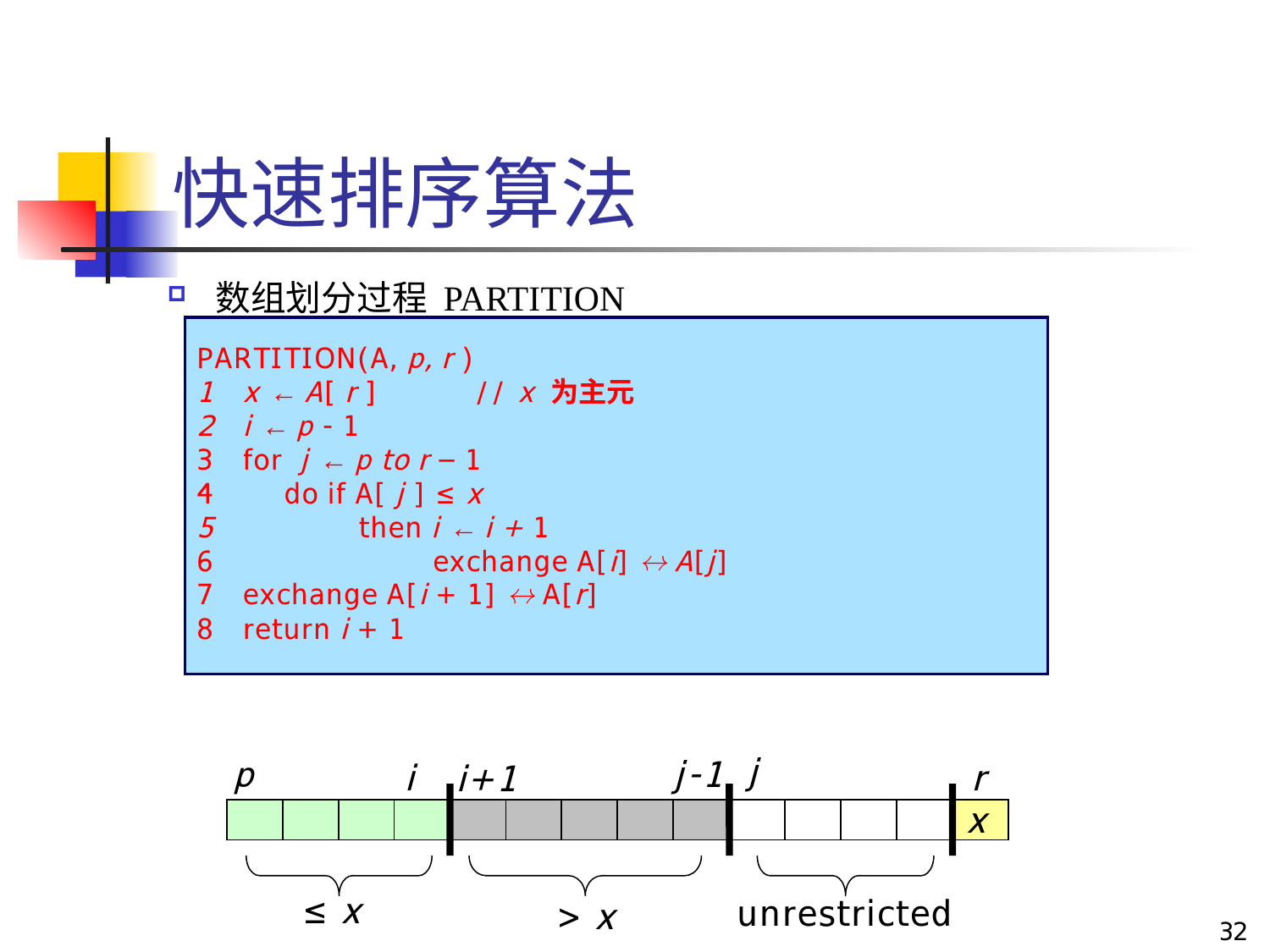

快速排序算法
数组划分过程 PARTITION

PARTITION(A, p, r )
  x ← A[ r ]            // x 为主元
  i ← p - 1
  for  j ← p to r – 1
       do if A[ j ] ≤ x
                then i ← i + 1
                         exchange A[i] ↔ A[j]
  exchange A[i + 1] ↔ A[r]
  return i + 1
j
p
i
r

x

≤ x
unrestricted
> x
j-1
i+1
32